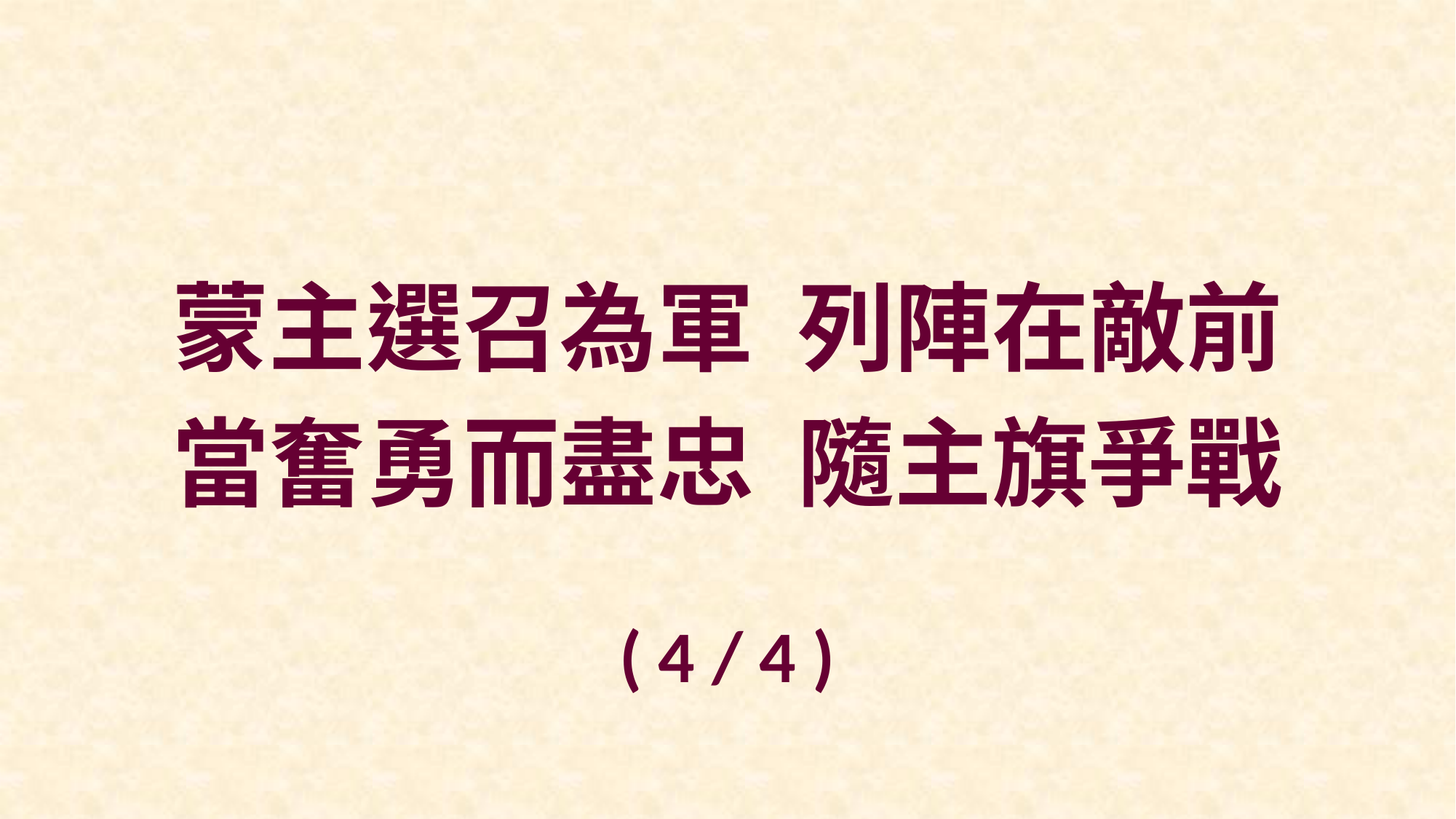

蒙主選召為軍  列陣在敵前
當奮勇而盡忠  隨主旗爭戰
( 4 / 4 )